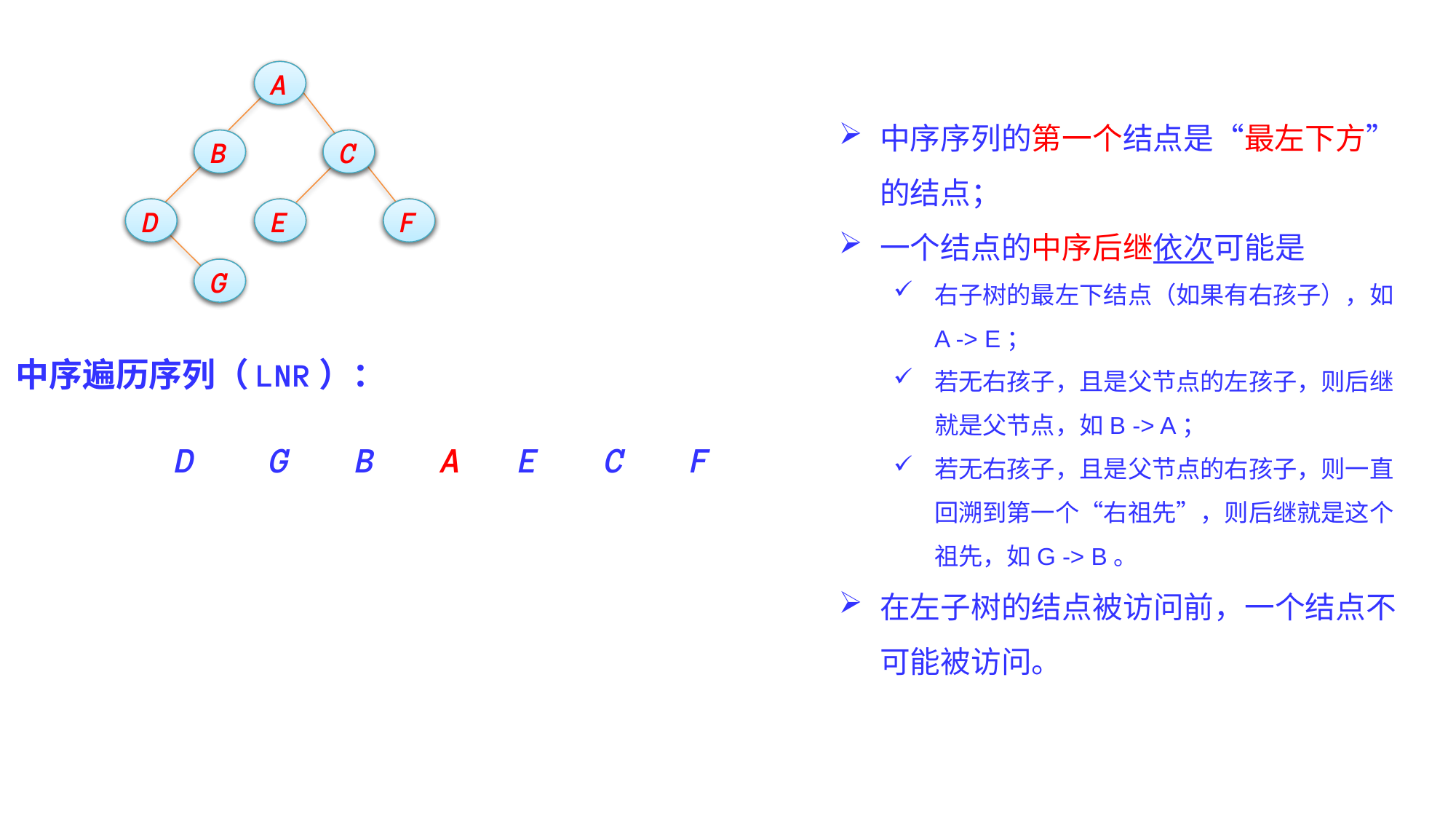

A
A
A

中序序列的第一个结点是“最左下方”的结点；
一个结点的中序后继依次可能是
右子树的最左下结点（如果有右孩子），如A -> E；
若无右孩子，且是父节点的左孩子，则后继就是父节点，如B -> A；
若无右孩子，且是父节点的右孩子，则一直回溯到第一个“右祖先”，则后继就是这个祖先，如G -> B。
在左子树的结点被访问前，一个结点不可能被访问。
B
B
C
C
B
C

D
E
F
D
D
E
E
F
F

G
G
G
中序遍历序列（LNR）：